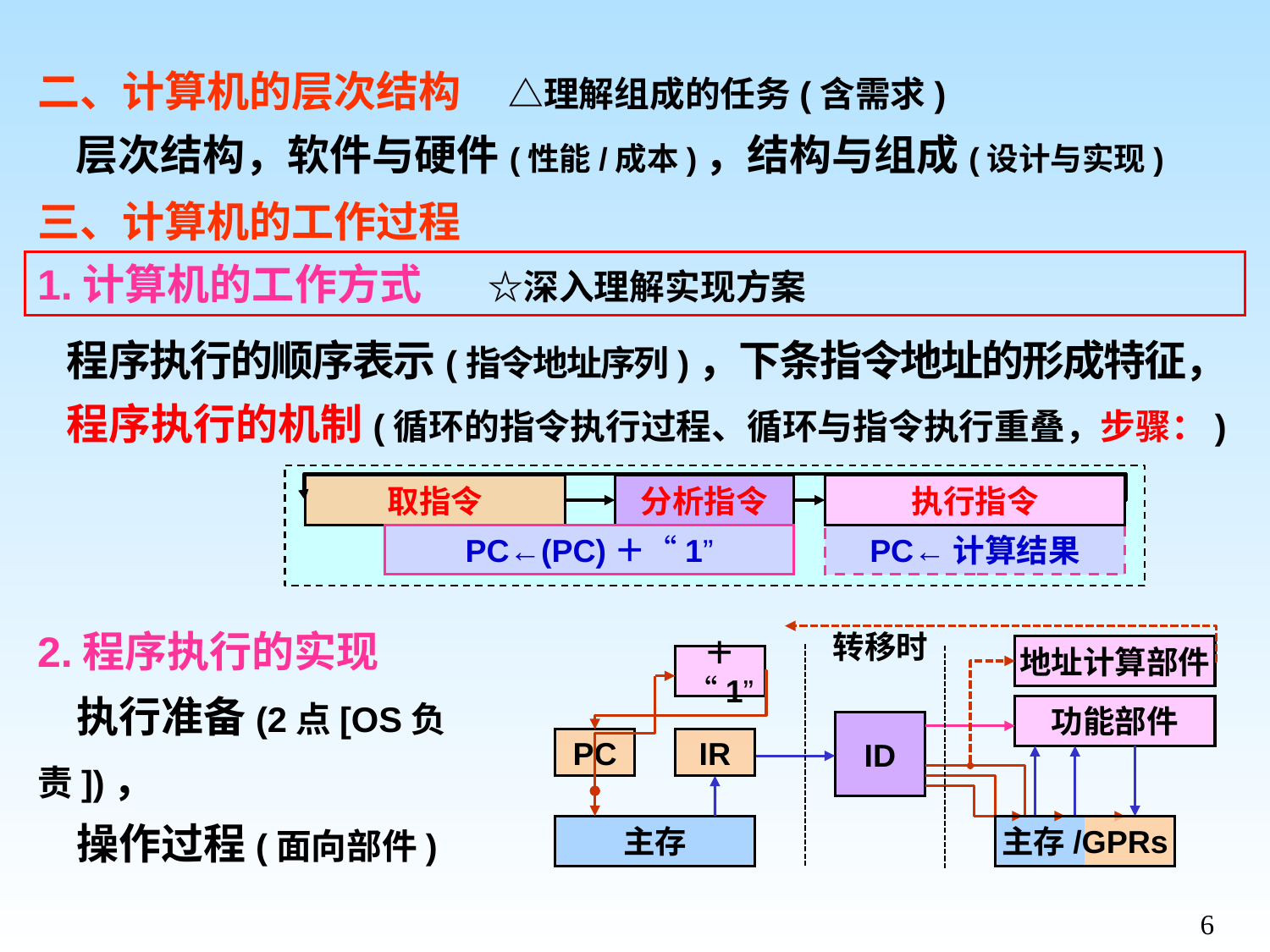

二、计算机的层次结构     △理解组成的任务(含需求)
   层次结构，软件与硬件(性能/成本)，结构与组成(设计与实现)
三、计算机的工作过程
1.计算机的工作方式       ☆深入理解实现方案
  程序执行的顺序表示(指令地址序列)，下条指令地址的形成特征，
  程序执行的机制(循环的指令执行过程、循环与指令执行重叠，步骤：)

取指令
分析指令
执行指令
PC←(PC)＋“1”
PC←计算结果
2.程序执行的实现
转移时
地址计算部件
＋“1”
功能部件
ID
PC
IR

主存
主存/GPRs

   执行准备(2点[OS负责])，
   操作过程(面向部件)
6